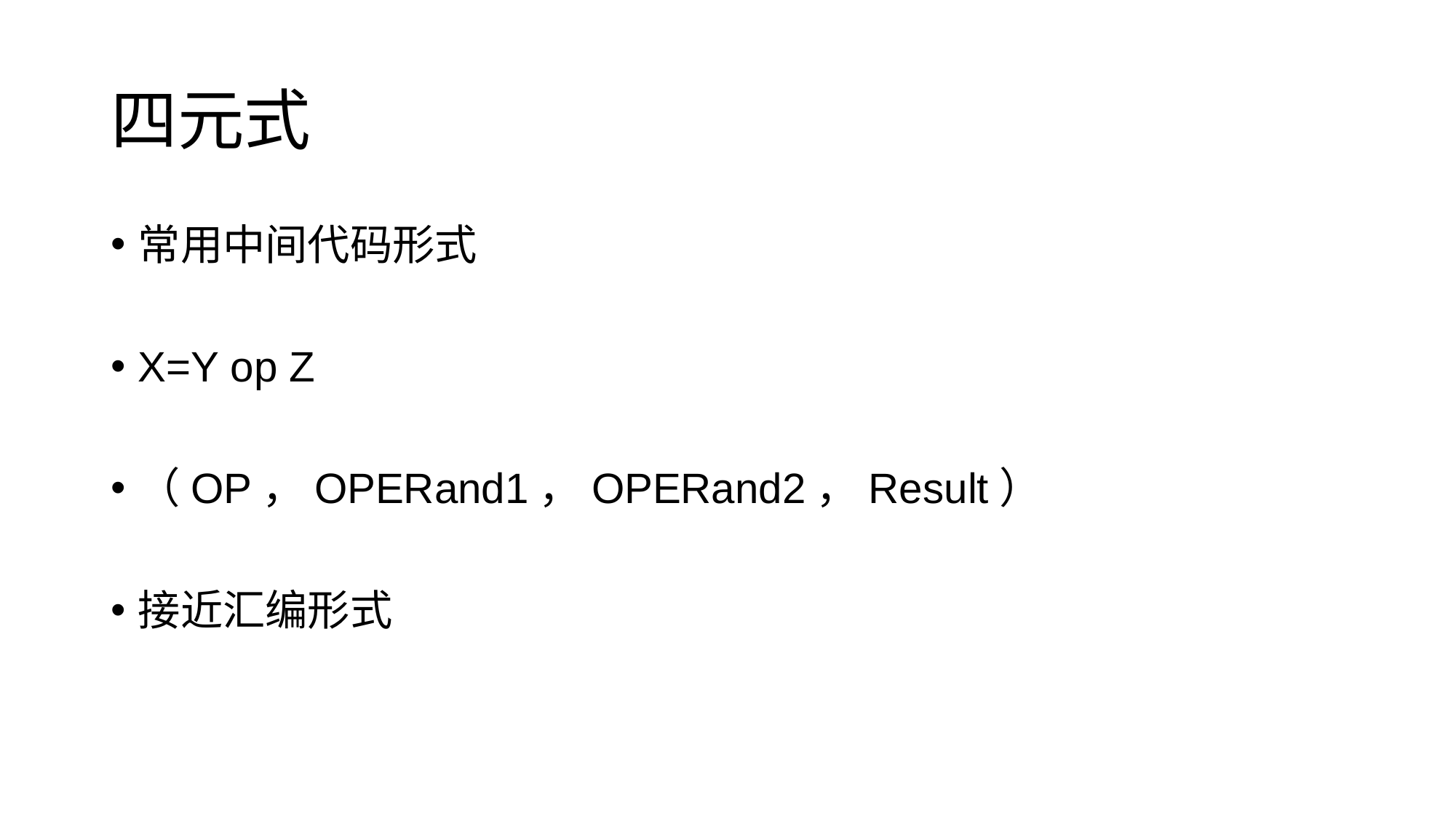

# 四元式
常用中间代码形式

X=Y op Z

（OP，OPERand1，OPERand2，Result）

接近汇编形式